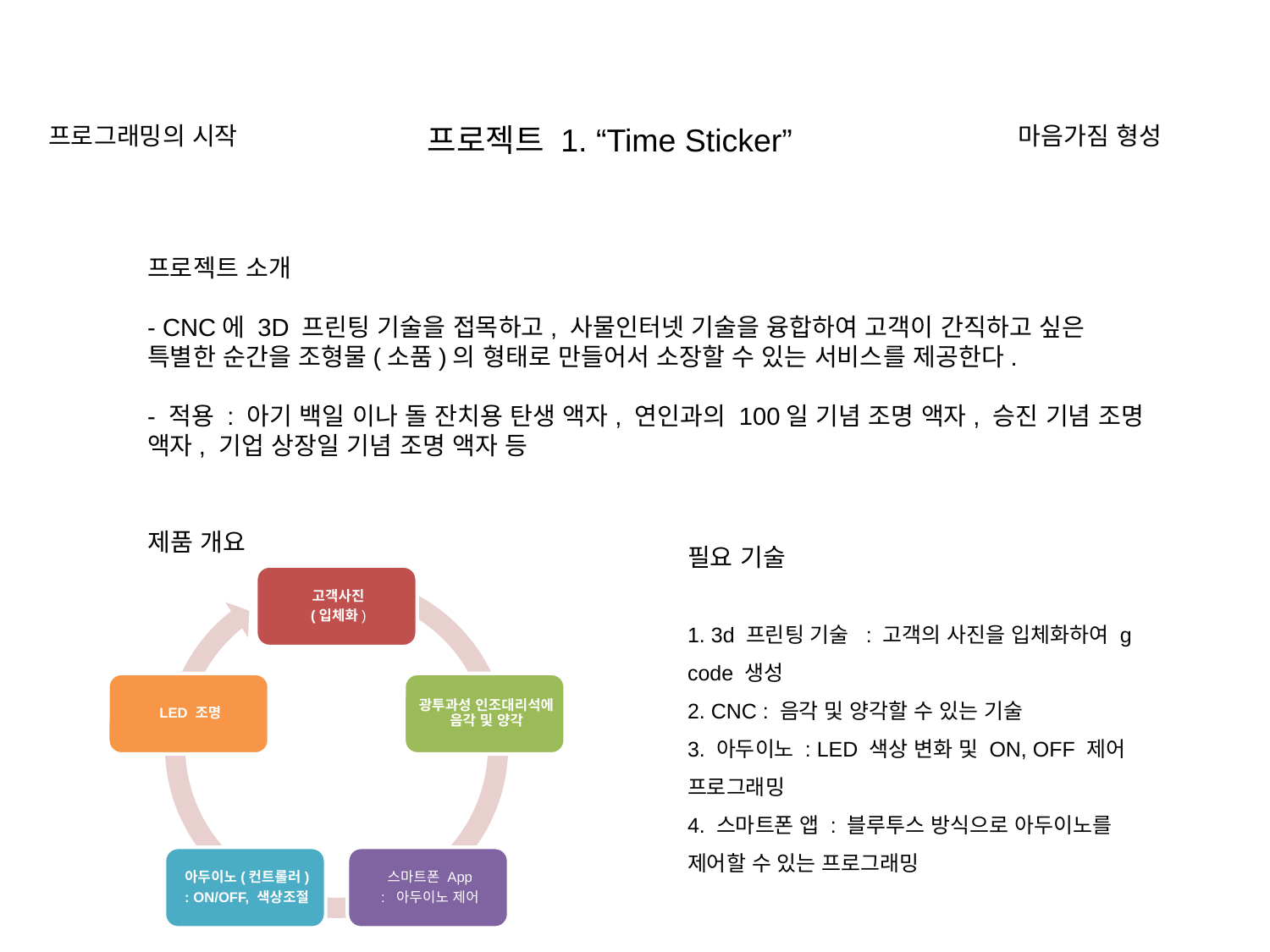

마음가짐 형성
프로그래밍의 시작
프로젝트 1. “Time Sticker”
프로젝트 소개
- CNC에 3D 프린팅 기술을 접목하고, 사물인터넷 기술을 융합하여 고객이 간직하고 싶은 특별한 순간을 조형물(소품)의 형태로 만들어서 소장할 수 있는 서비스를 제공한다.

- 적용 : 아기 백일 이나 돌 잔치용 탄생 액자, 연인과의 100일 기념 조명 액자, 승진 기념 조명 액자, 기업 상장일 기념 조명 액자 등
제품 개요
필요 기술

1. 3d 프린팅 기술  : 고객의 사진을 입체화하여 g code 생성
2. CNC : 음각 및 양각할 수 있는 기술
3. 아두이노 : LED 색상 변화 및 ON, OFF 제어 프로그래밍
4. 스마트폰 앱 : 블루투스 방식으로 아두이노를 제어할 수 있는 프로그래밍
고객사진
(입체화)
광투과성 인조대리석에 음각 및 양각
스마트폰 App
:  아두이노 제어
아두이노(컨트롤러)
: ON/OFF, 색상조절
LED 조명